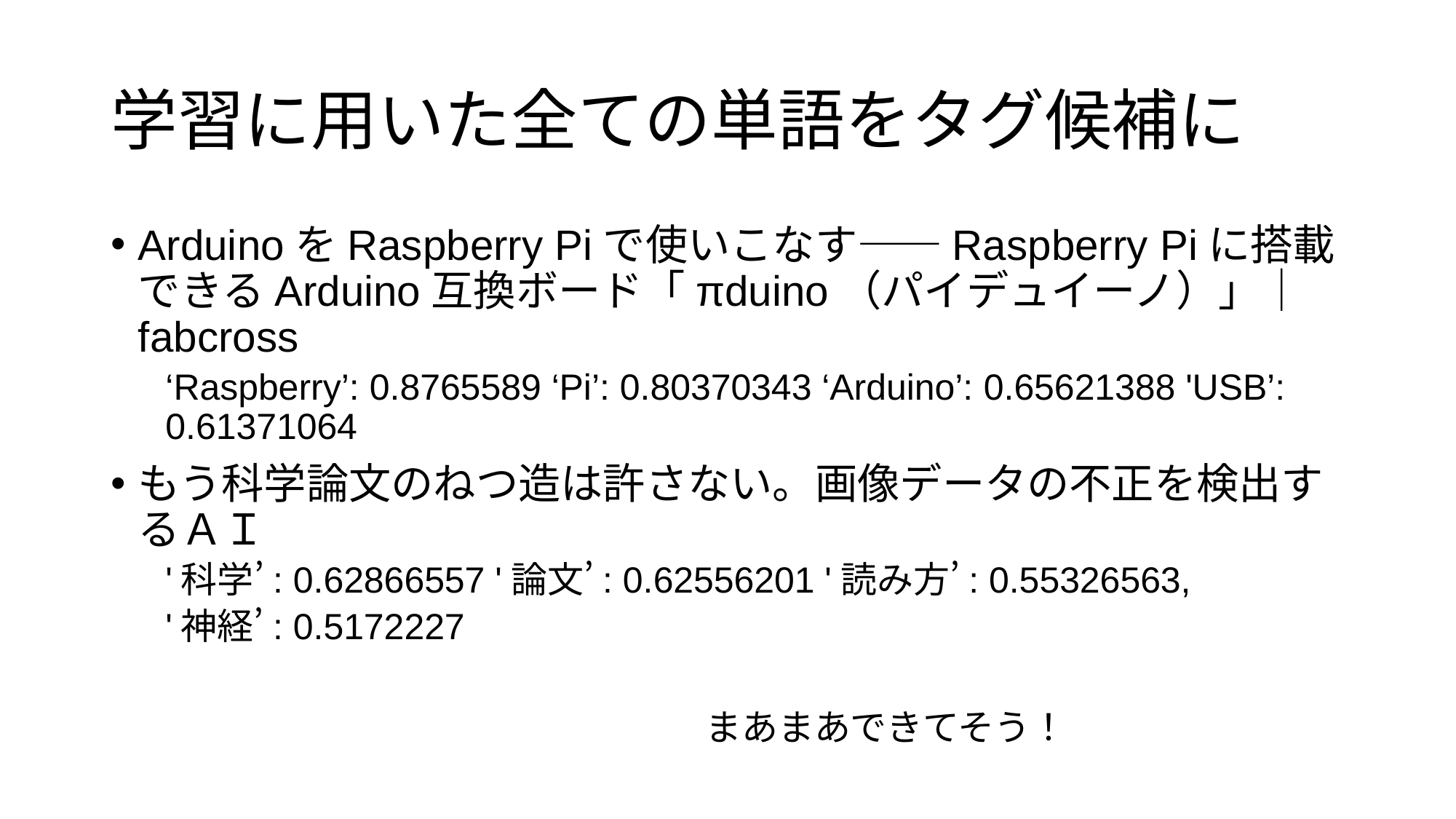

# 学習に用いた全ての単語をタグ候補に
ArduinoをRaspberry Piで使いこなす——Raspberry Piに搭載できるArduino互換ボード「πduino（パイデュイーノ）」｜fabcross
‘Raspberry’: 0.8765589 ‘Pi’: 0.80370343 ‘Arduino’: 0.65621388 'USB’: 0.61371064
もう科学論文のねつ造は許さない。画像データの不正を検出するＡＩ
'科学’: 0.62866557 '論文’: 0.62556201 '読み方’: 0.55326563,
'神経’: 0.5172227

まあまあできてそう！